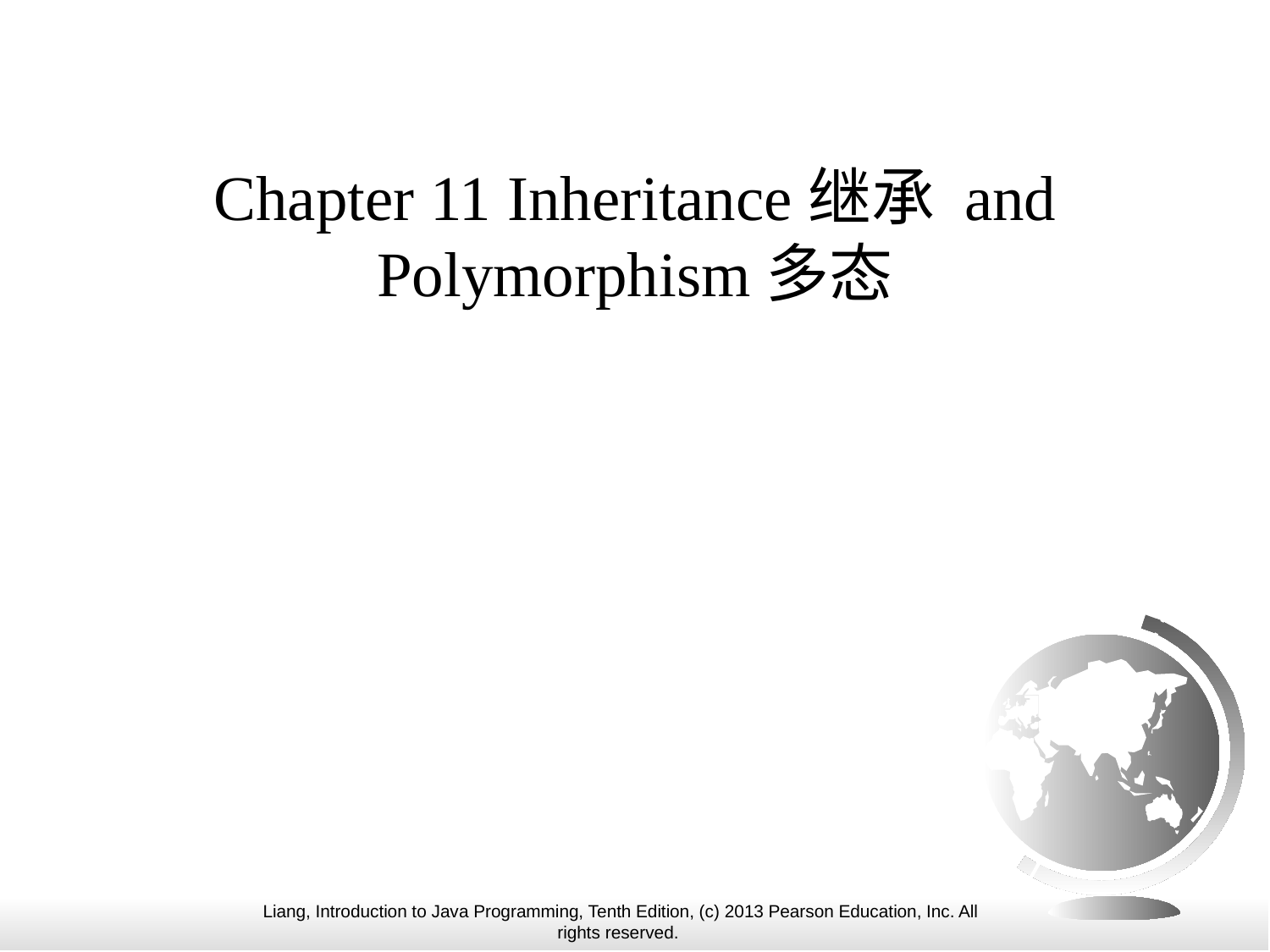

# Chapter 11 Inheritance继承 and Polymorphism多态
1